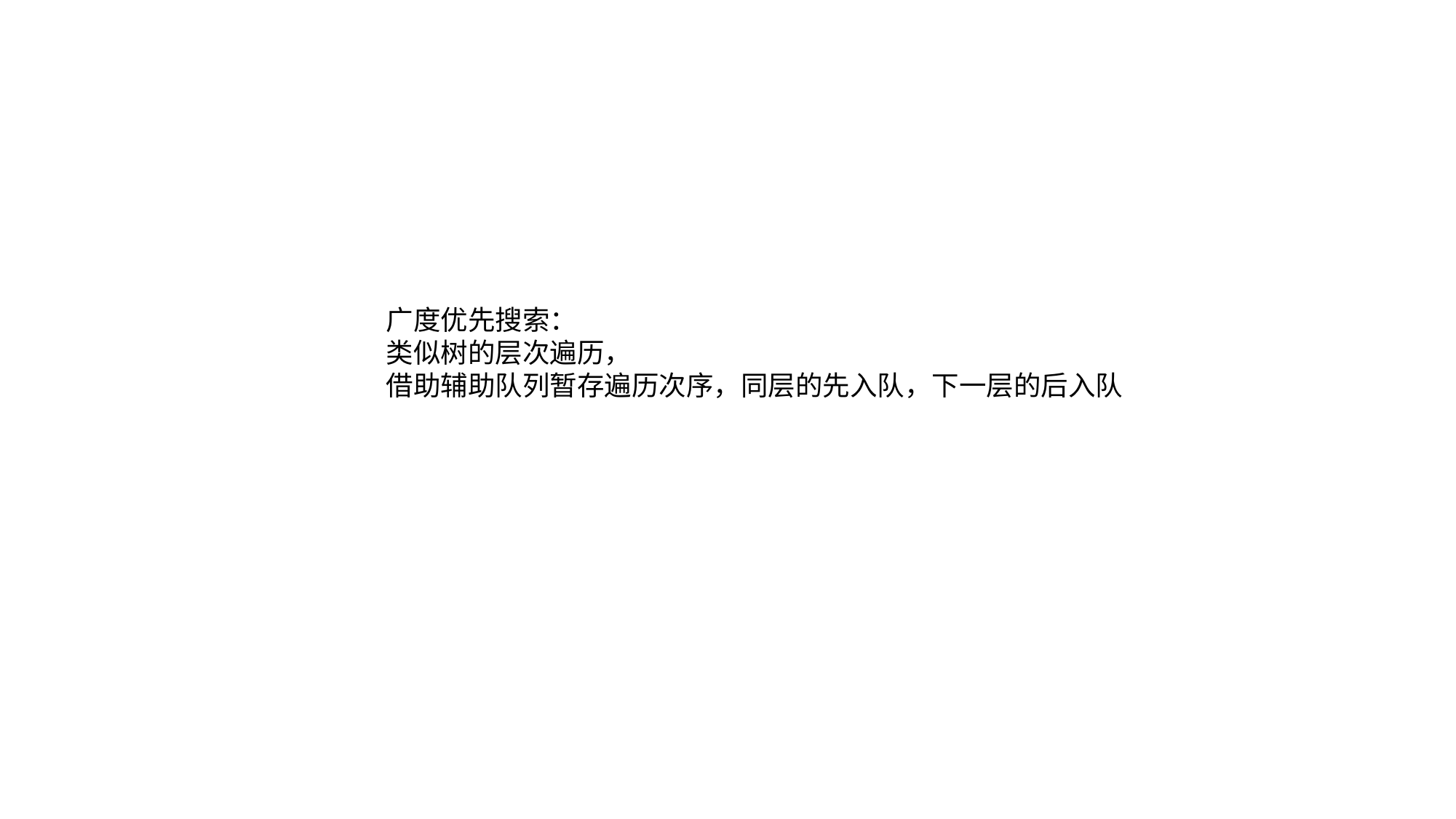

广度优先搜索：
类似树的层次遍历，
借助辅助队列暂存遍历次序，同层的先入队，下一层的后入队